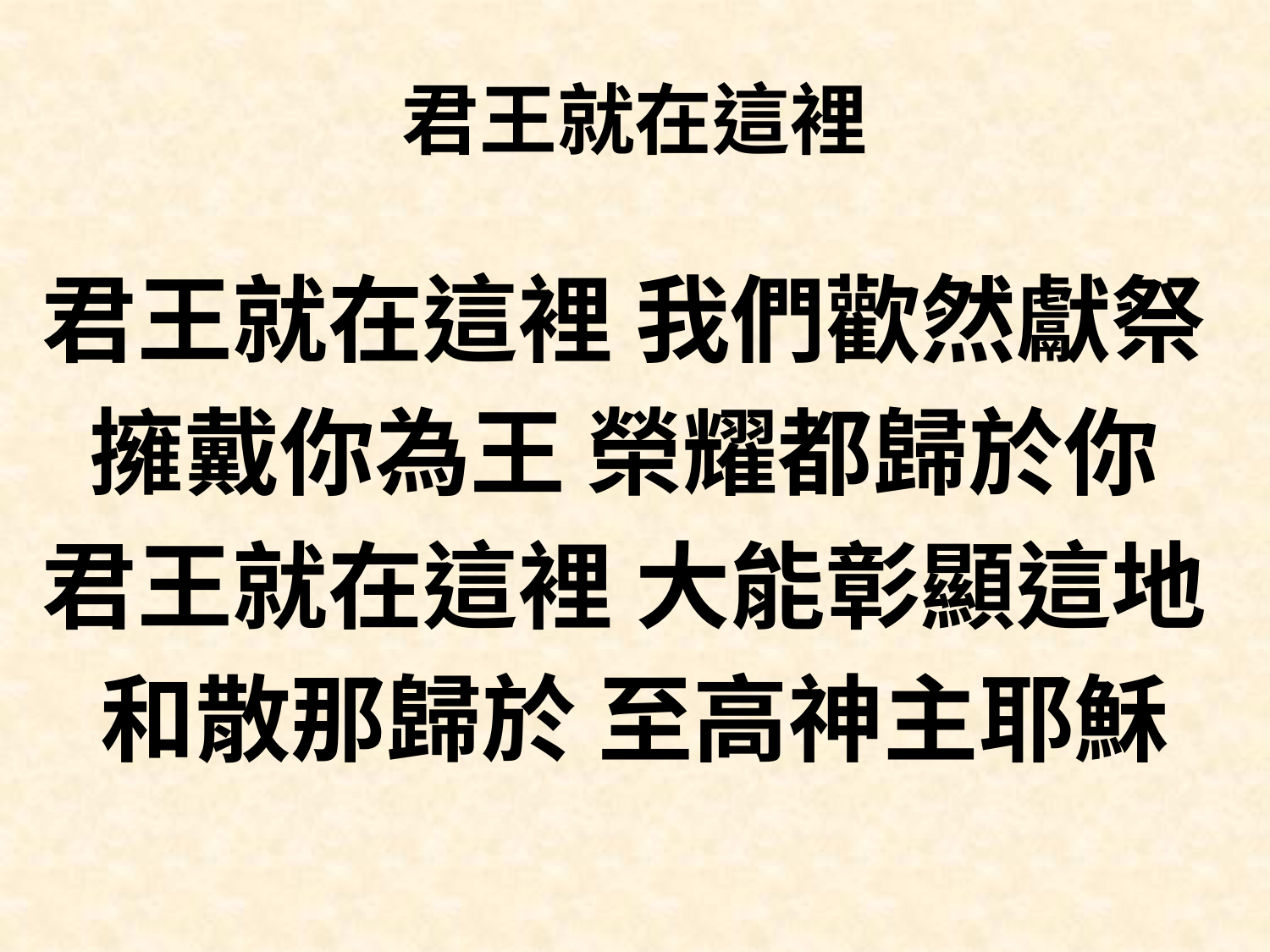

# 君王就在這裡
君王就在這裡 我們歡然獻祭
擁戴你為王 榮耀都歸於你
君王就在這裡 大能彰顯這地
和散那歸於 至高神主耶穌